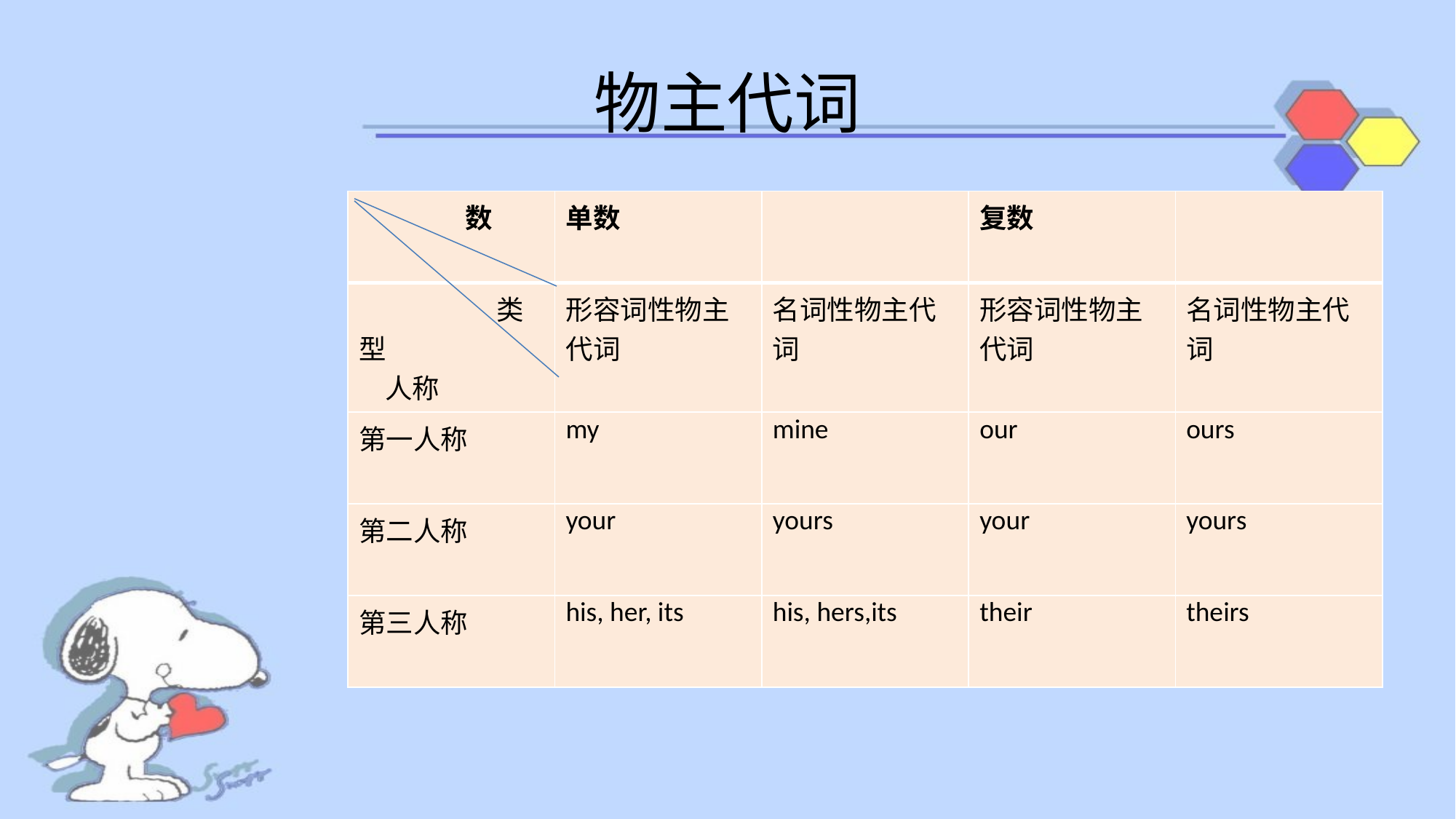

# 物主代词
| 数 | 单数 |  | 复数 |  |
| --- | --- | --- | --- | --- |
| 类型 人称 | 形容词性物主代词 | 名词性物主代词 | 形容词性物主代词 | 名词性物主代词 |
| 第一人称 | my | mine | our | ours |
| 第二人称 | your | yours | your | yours |
| 第三人称 | his, her, its | his, hers,its | their | theirs |